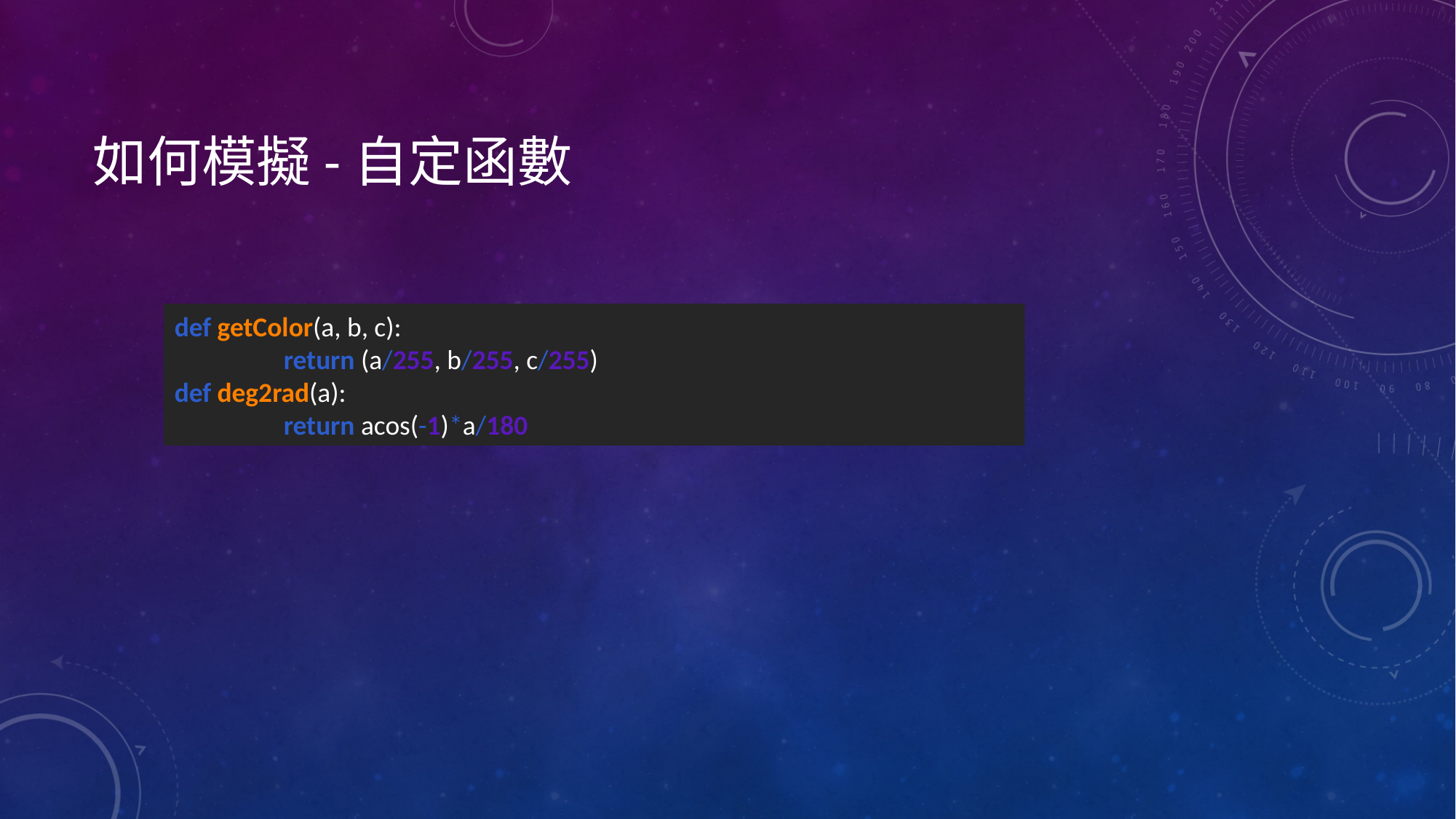

# 如何模擬-自定函數
def getColor(a, b, c):
	return (a/255, b/255, c/255)
def deg2rad(a):
	return acos(-1)*a/180